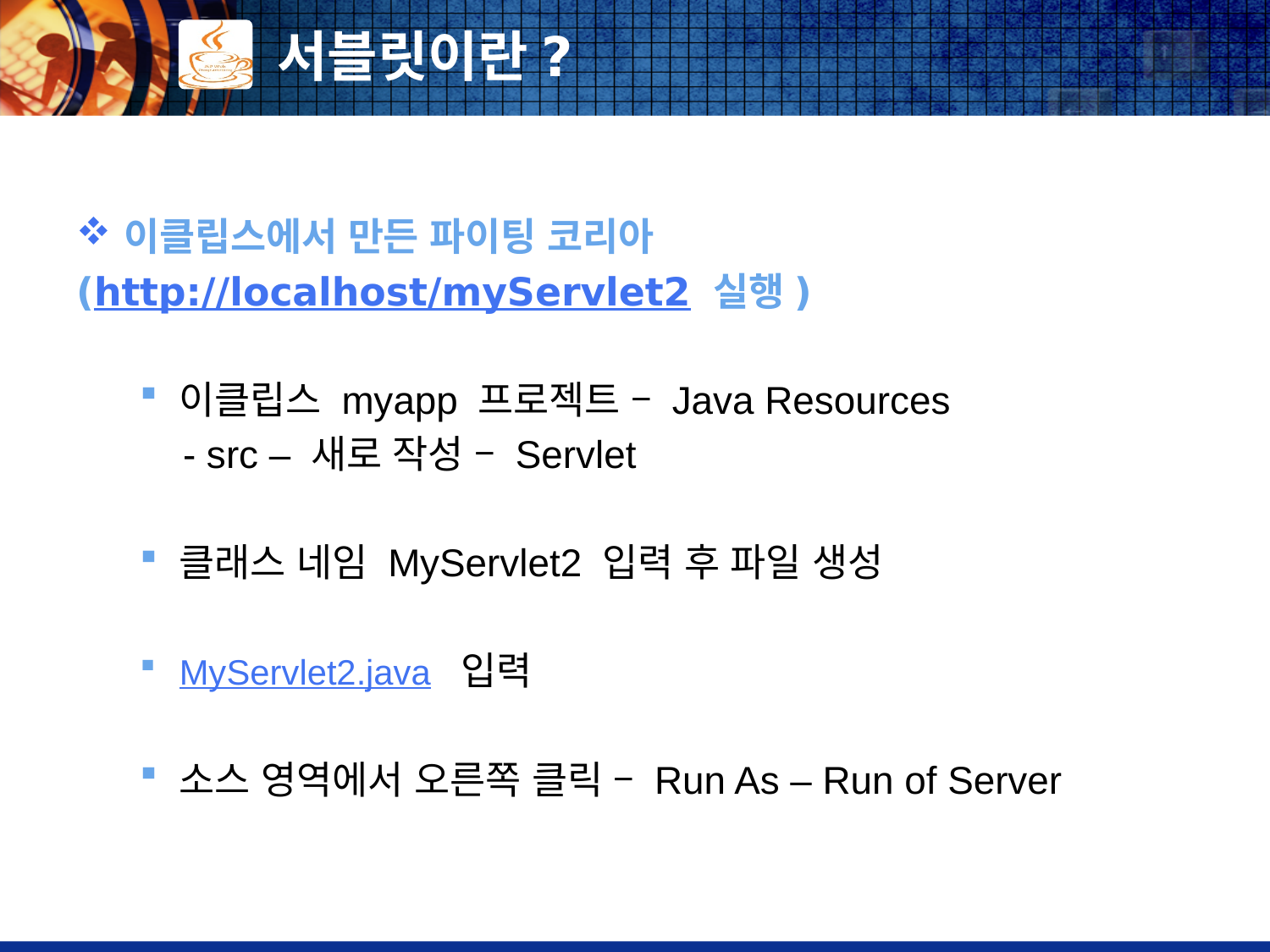

# 서블릿이란?
이클립스에서 만든 파이팅 코리아
(http://localhost/myServlet2 실행)

이클립스 myapp 프로젝트 – Java Resources
    - src – 새로 작성 – Servlet

클래스 네임 MyServlet2 입력 후 파일 생성

MyServlet2.java  입력

소스 영역에서 오른쪽 클릭 – Run As – Run of Server